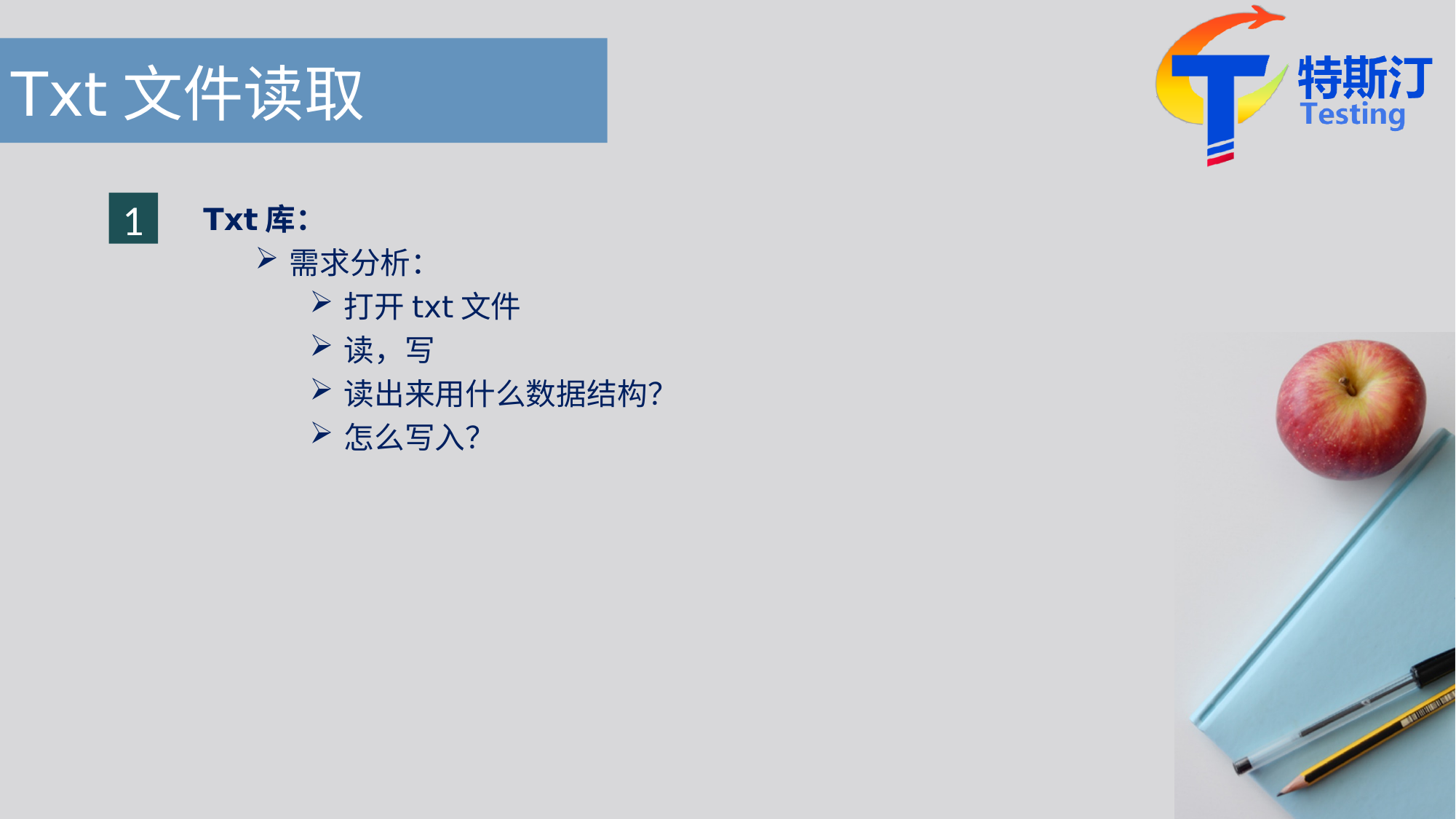

# Txt文件读取
Txt库：
需求分析：
打开txt文件
读，写
读出来用什么数据结构？
怎么写入？
1